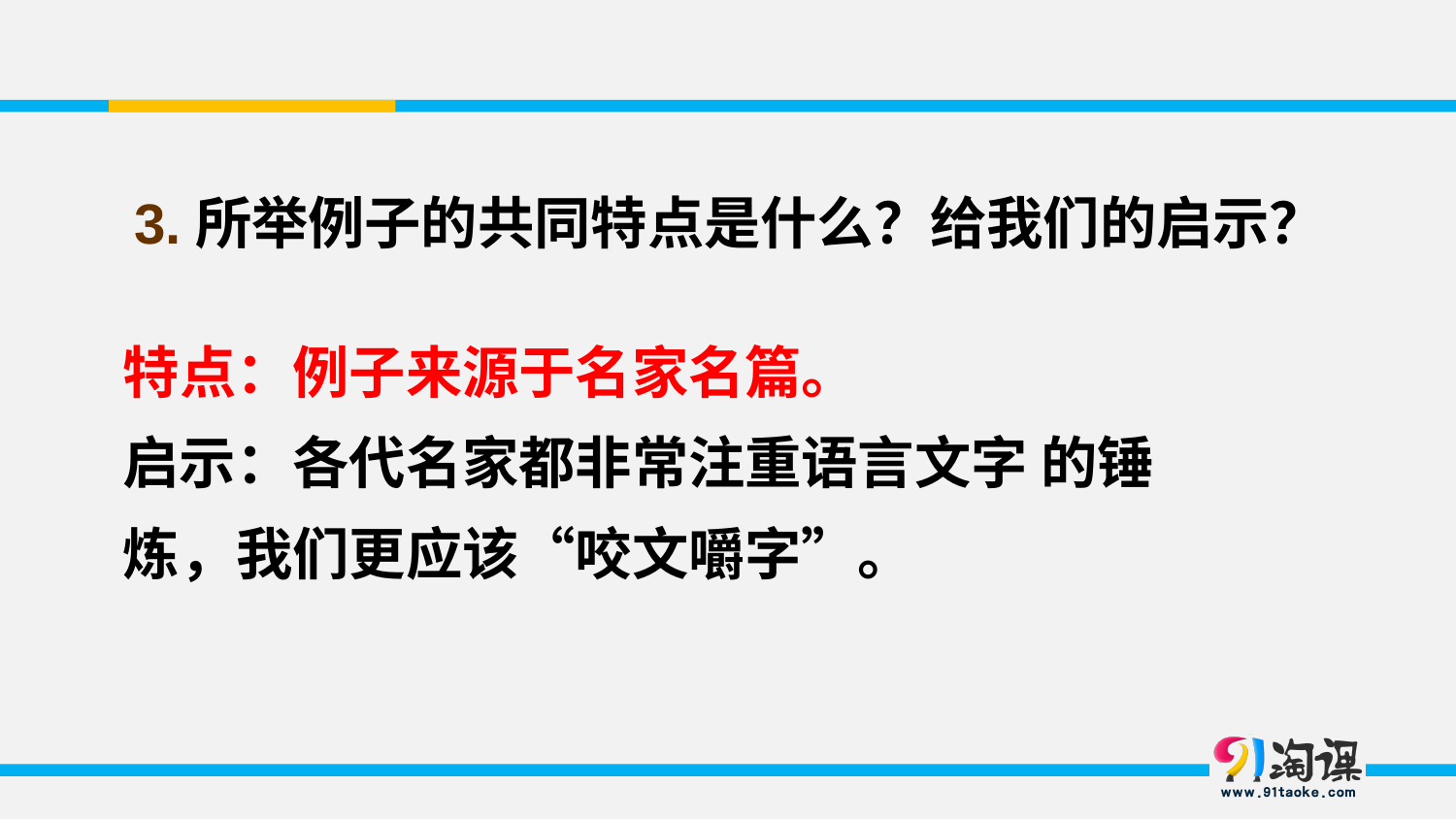

3.所举例子的共同特点是什么？给我们的启示？
特点：例子来源于名家名篇。
启示：各代名家都非常注重语言文字 的锤炼，我们更应该“咬文嚼字”。